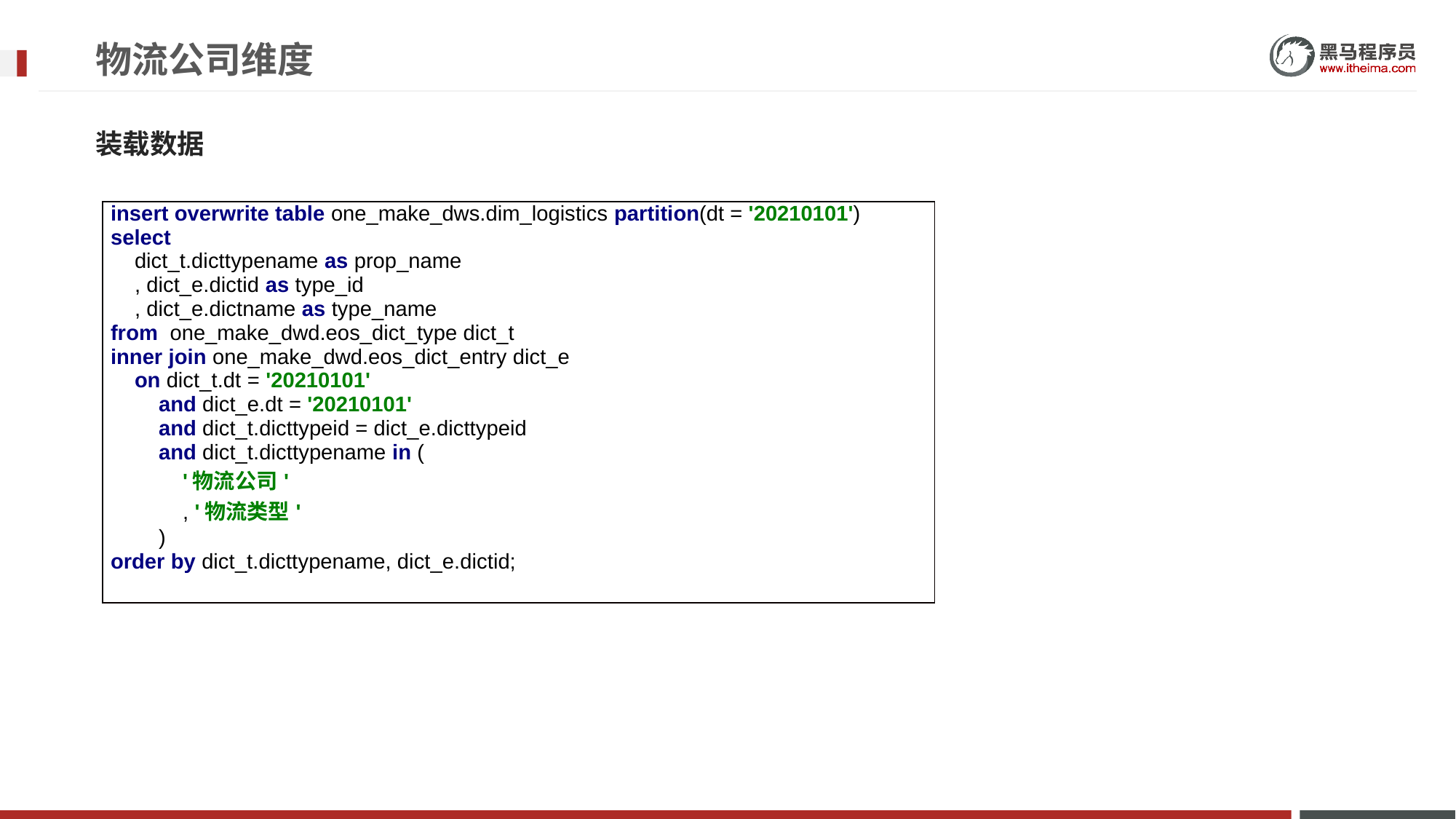

# 物流公司维度
装载数据
| insert overwrite table one\_make\_dws.dim\_logistics partition(dt = '20210101') select dict\_t.dicttypename as prop\_name , dict\_e.dictid as type\_id , dict\_e.dictname as type\_name from one\_make\_dwd.eos\_dict\_type dict\_t inner join one\_make\_dwd.eos\_dict\_entry dict\_e on dict\_t.dt = '20210101' and dict\_e.dt = '20210101' and dict\_t.dicttypeid = dict\_e.dicttypeid and dict\_t.dicttypename in ( '物流公司' , '物流类型' ) order by dict\_t.dicttypename, dict\_e.dictid; |
| --- |